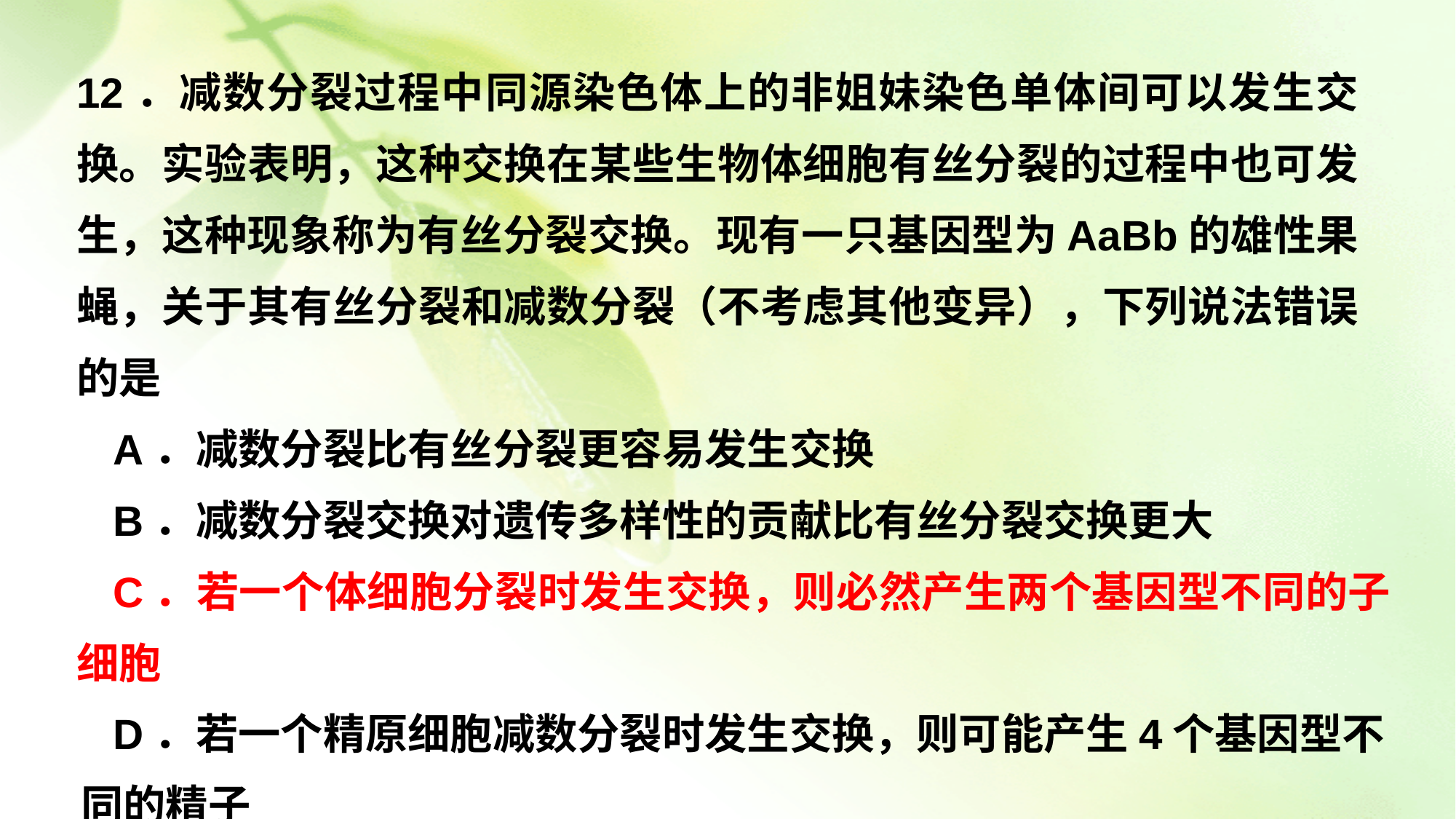

12．减数分裂过程中同源染色体上的非姐妹染色单体间可以发生交换。实验表明，这种交换在某些生物体细胞有丝分裂的过程中也可发生，这种现象称为有丝分裂交换。现有一只基因型为AaBb的雄性果蝇，关于其有丝分裂和减数分裂（不考虑其他变异），下列说法错误的是
A．减数分裂比有丝分裂更容易发生交换
B．减数分裂交换对遗传多样性的贡献比有丝分裂交换更大
C．若一个体细胞分裂时发生交换，则必然产生两个基因型不同的子细胞
D．若一个精原细胞减数分裂时发生交换，则可能产生4个基因型不同的精子